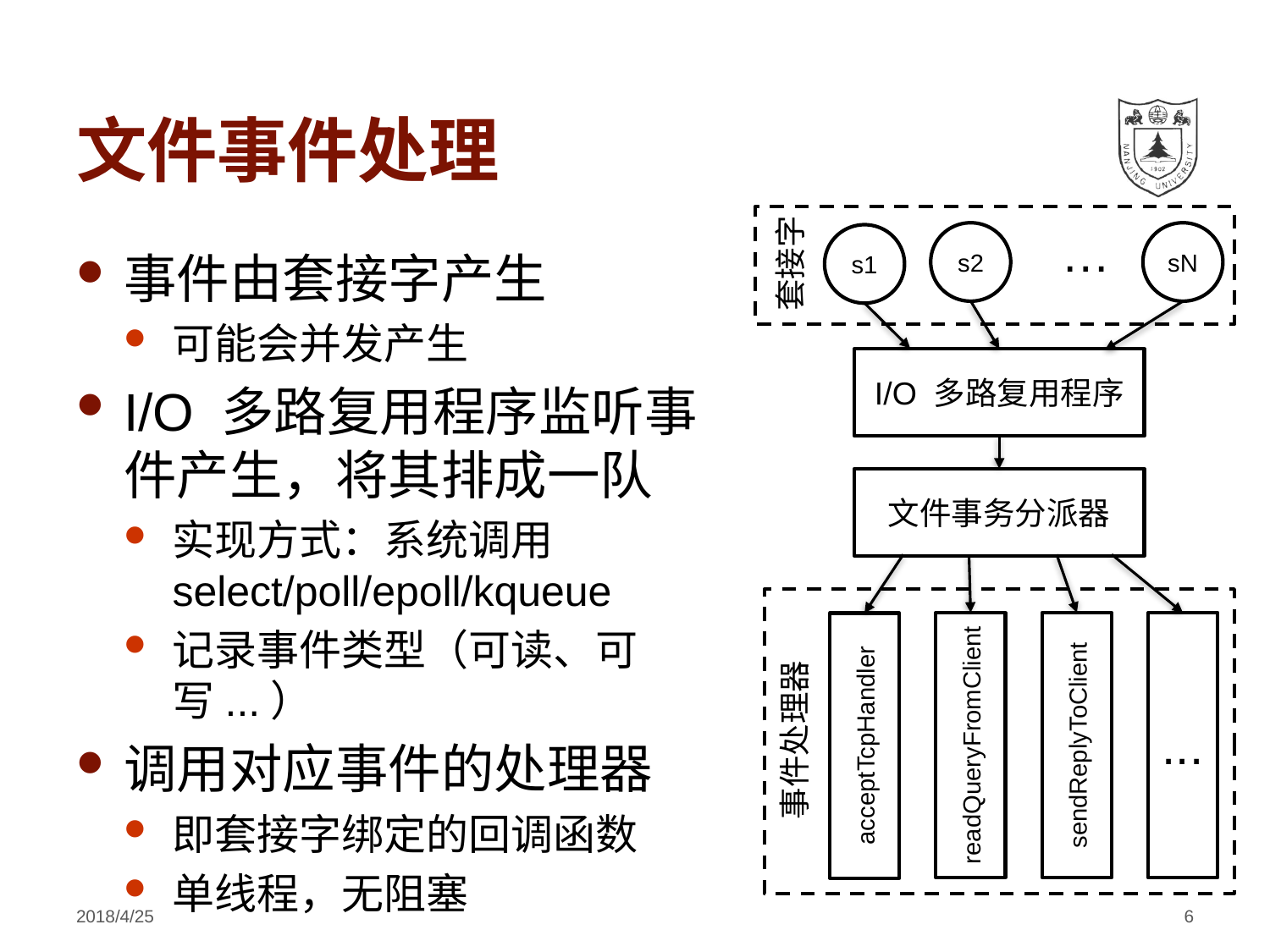

# 文件事件处理

s2
sN
s1
…
套接字
事件由套接字产生
可能会并发产生
I/O 多路复用程序监听事件产生，将其排成一队
实现方式：系统调用 select/poll/epoll/kqueue
记录事件类型（可读、可写...）
调用对应事件的处理器
即套接字绑定的回调函数
单线程，无阻塞
I/O 多路复用程序
文件事务分派器

readQueryFromClient
sendReplyToClient
...
acceptTcpHandler
事件处理器
2018/4/25

6